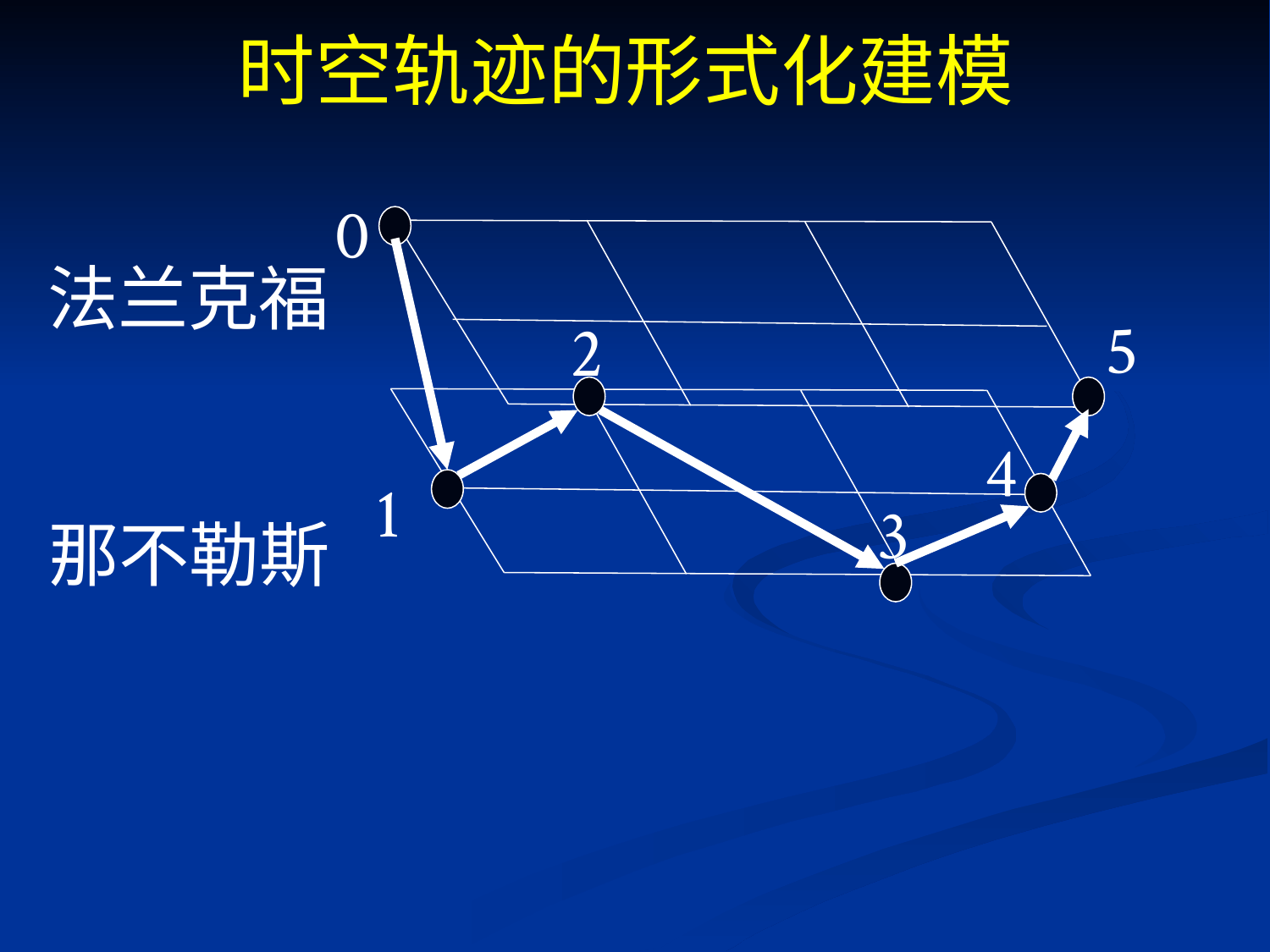

时空轨迹的形式化建模

0

法兰克福
5
2

4
1

3
那不勒斯